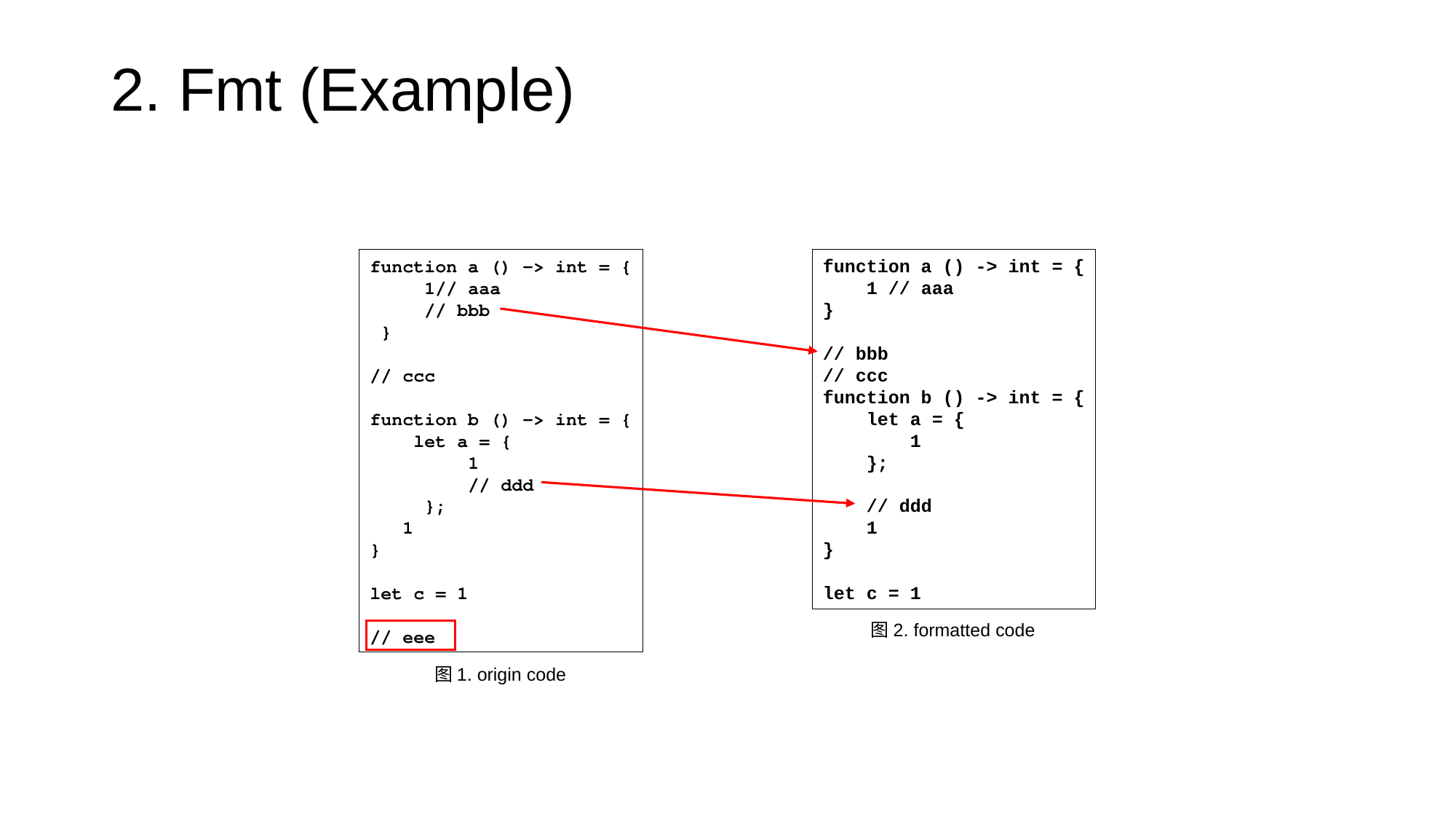

# 2. Fmt (Example)
function a () -> int = {
     1// aaa
     // bbb
 }

// ccc

function b () -> int = {
    let a = {
         1
         // ddd
     };
   1
}

let c = 1

// eee
function a () -> int = {
    1 // aaa
}

// bbb
// ccc
function b () -> int = {
    let a = {
        1
    };

    // ddd
    1
}

let c = 1

图2. formatted code
图1. origin code